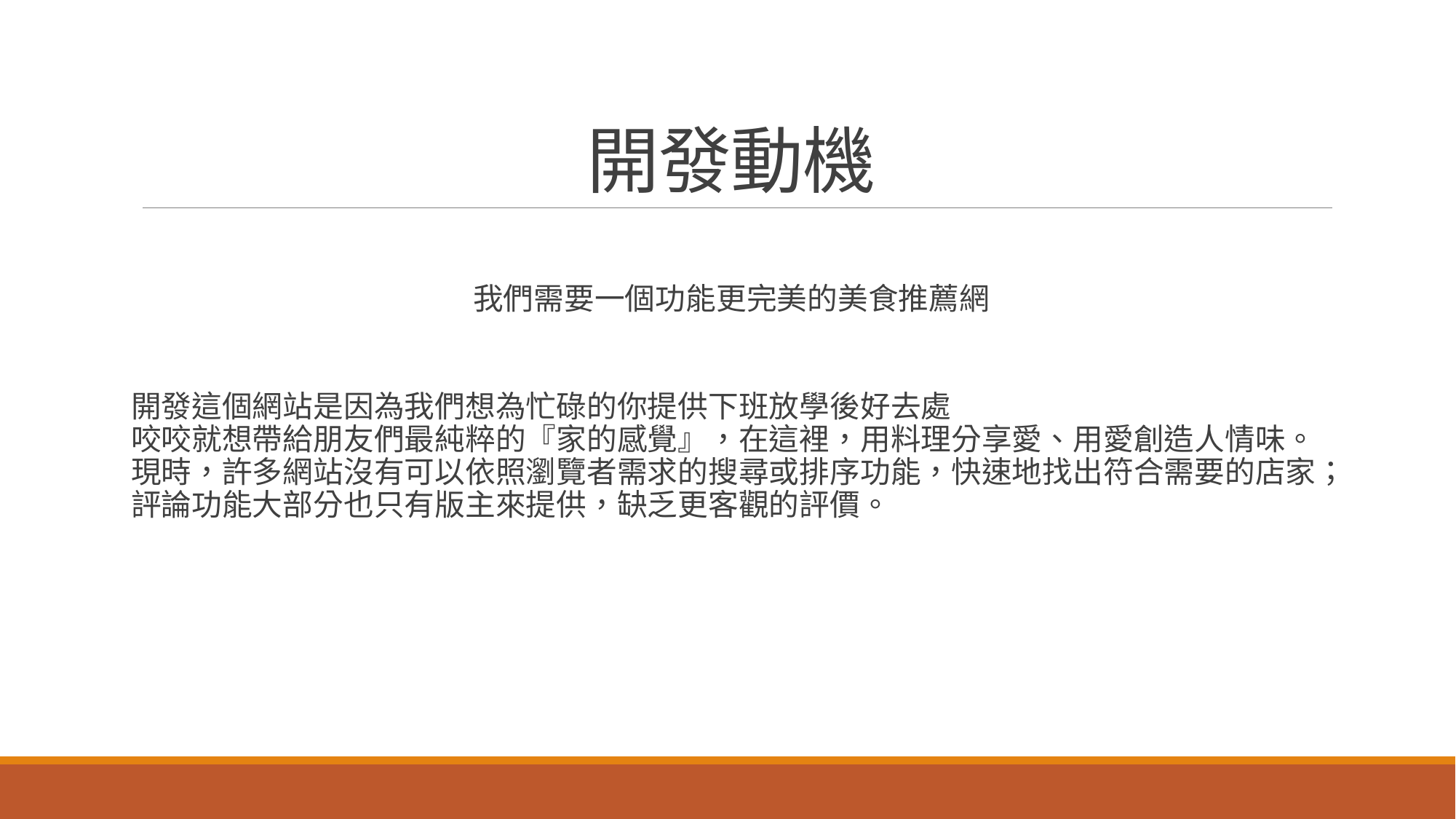

# 開發動機

我們需要一個功能更完美的美食推薦網

開發這個網站是因為我們想為忙碌的你提供下班放學後好去處
咬咬就想帶給朋友們最純粹的『家的感覺』，在這裡，用料理分享愛、用愛創造人情味。現時，許多網站沒有可以依照瀏覽者需求的搜尋或排序功能，快速地找出符合需要的店家；評論功能大部分也只有版主來提供，缺乏更客觀的評價。